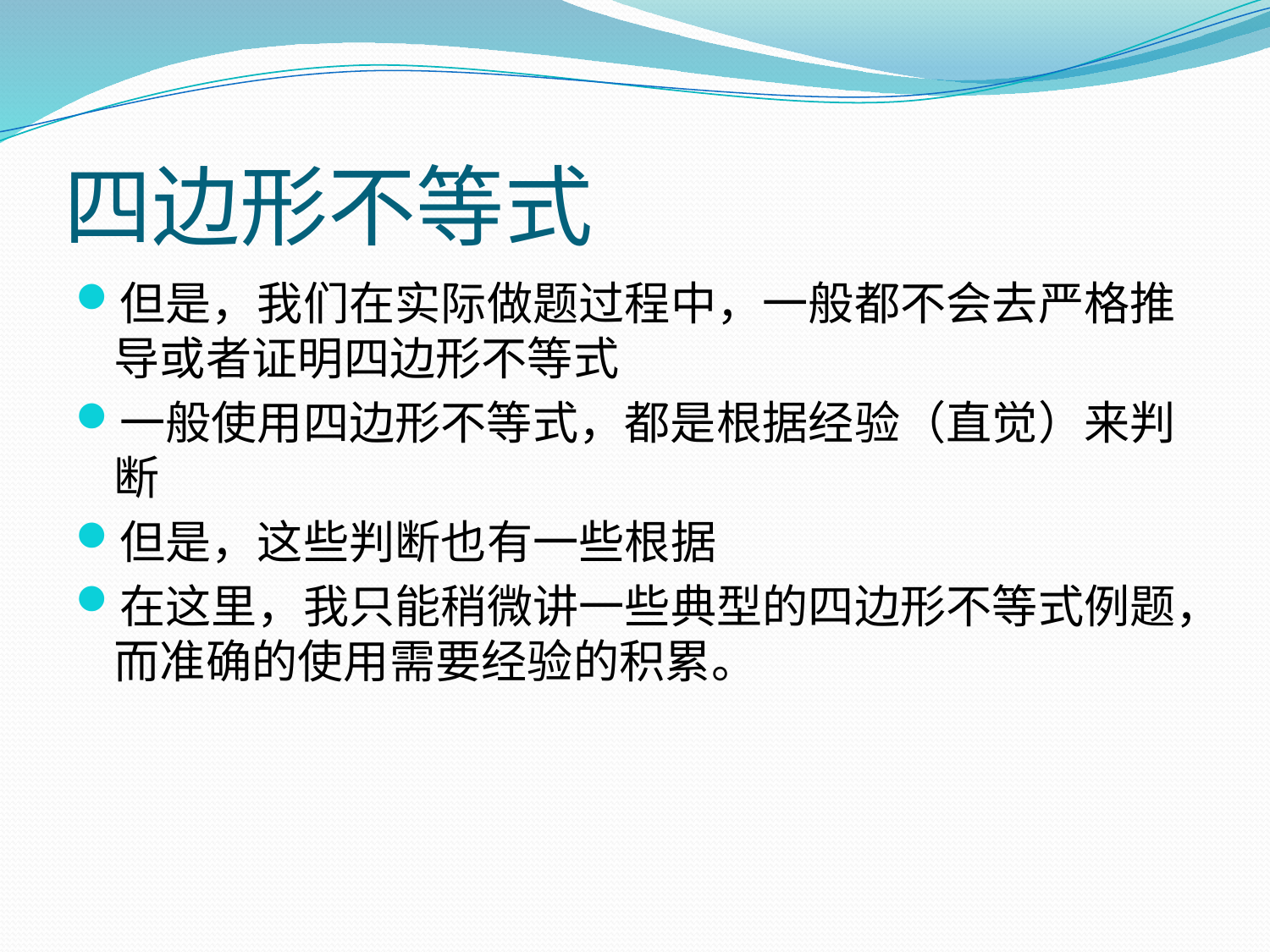

# 四边形不等式
但是，我们在实际做题过程中，一般都不会去严格推导或者证明四边形不等式
一般使用四边形不等式，都是根据经验（直觉）来判断
但是，这些判断也有一些根据
在这里，我只能稍微讲一些典型的四边形不等式例题，而准确的使用需要经验的积累。